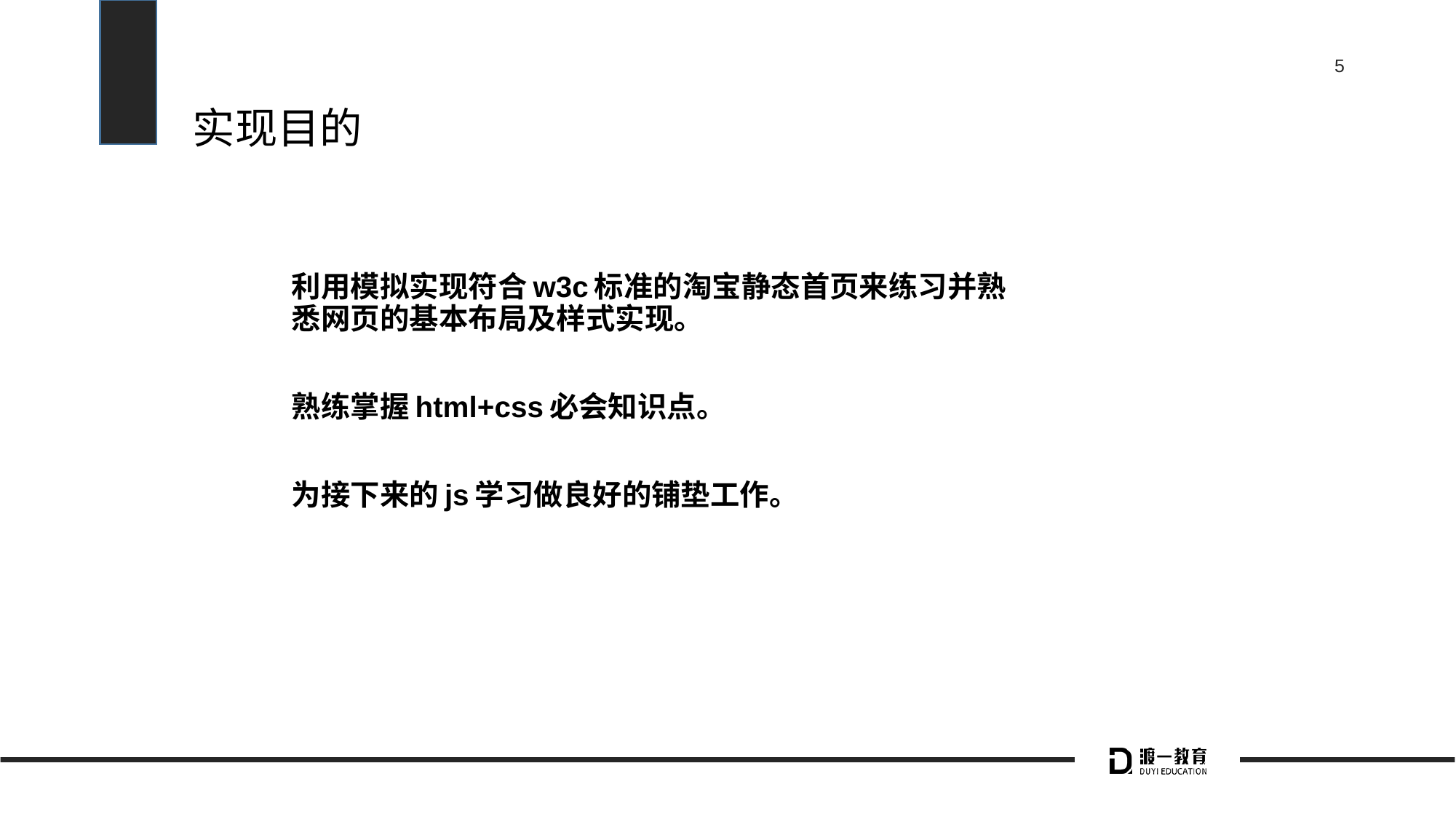

# 实现目的

利用模拟实现符合w3c标准的淘宝静态首页来练习并熟悉网页的基本布局及样式实现。

熟练掌握html+css必会知识点。

为接下来的js学习做良好的铺垫工作。